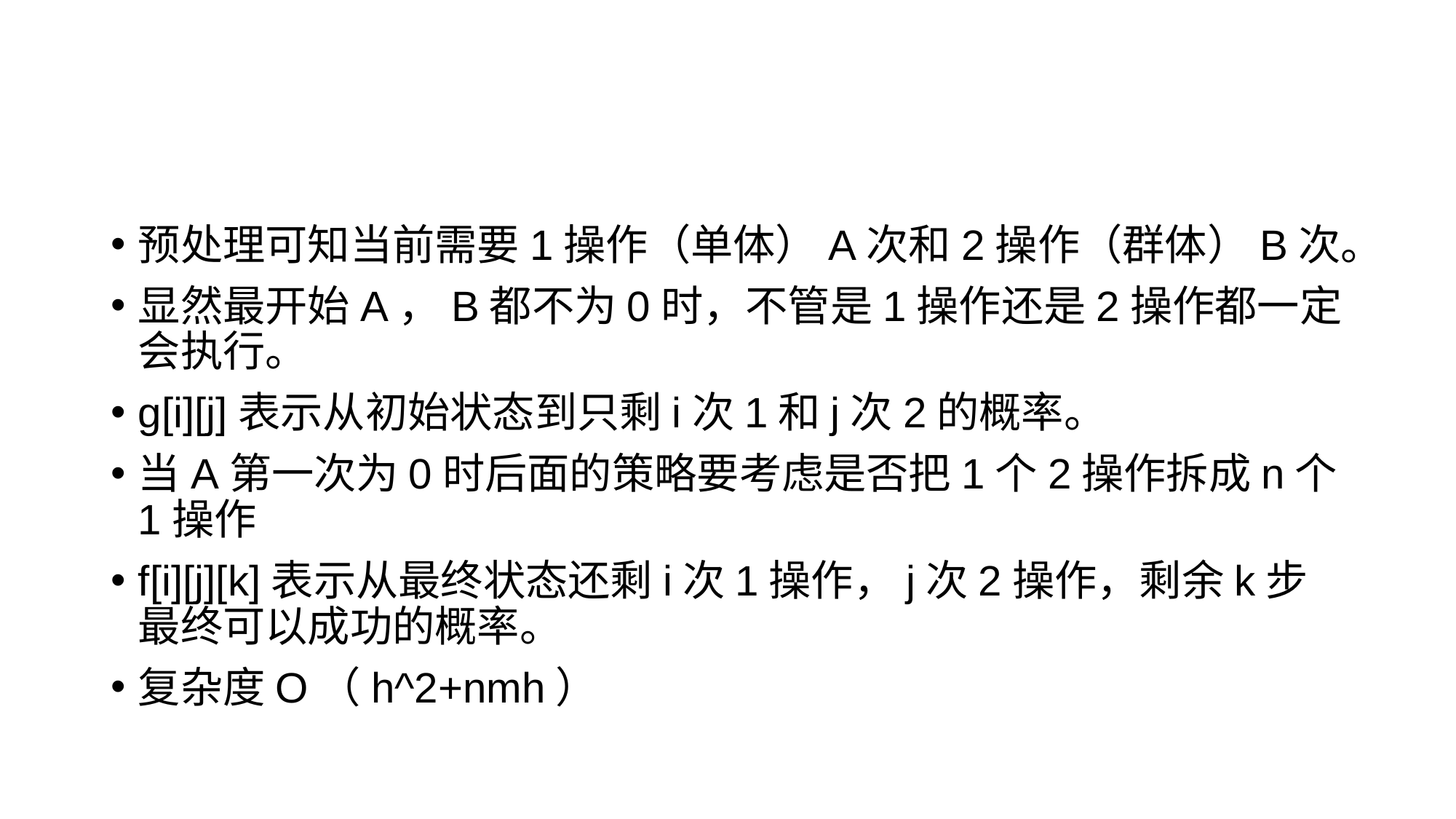

#
预处理可知当前需要1操作（单体）A次和2操作（群体）B次。
显然最开始A，B都不为0时，不管是1操作还是2操作都一定会执行。
g[i][j]表示从初始状态到只剩i次1和j次2的概率。
当A第一次为0时后面的策略要考虑是否把1个2操作拆成n个1操作
f[i][j][k]表示从最终状态还剩i次1操作，j次2操作，剩余k步最终可以成功的概率。
复杂度O（h^2+nmh）